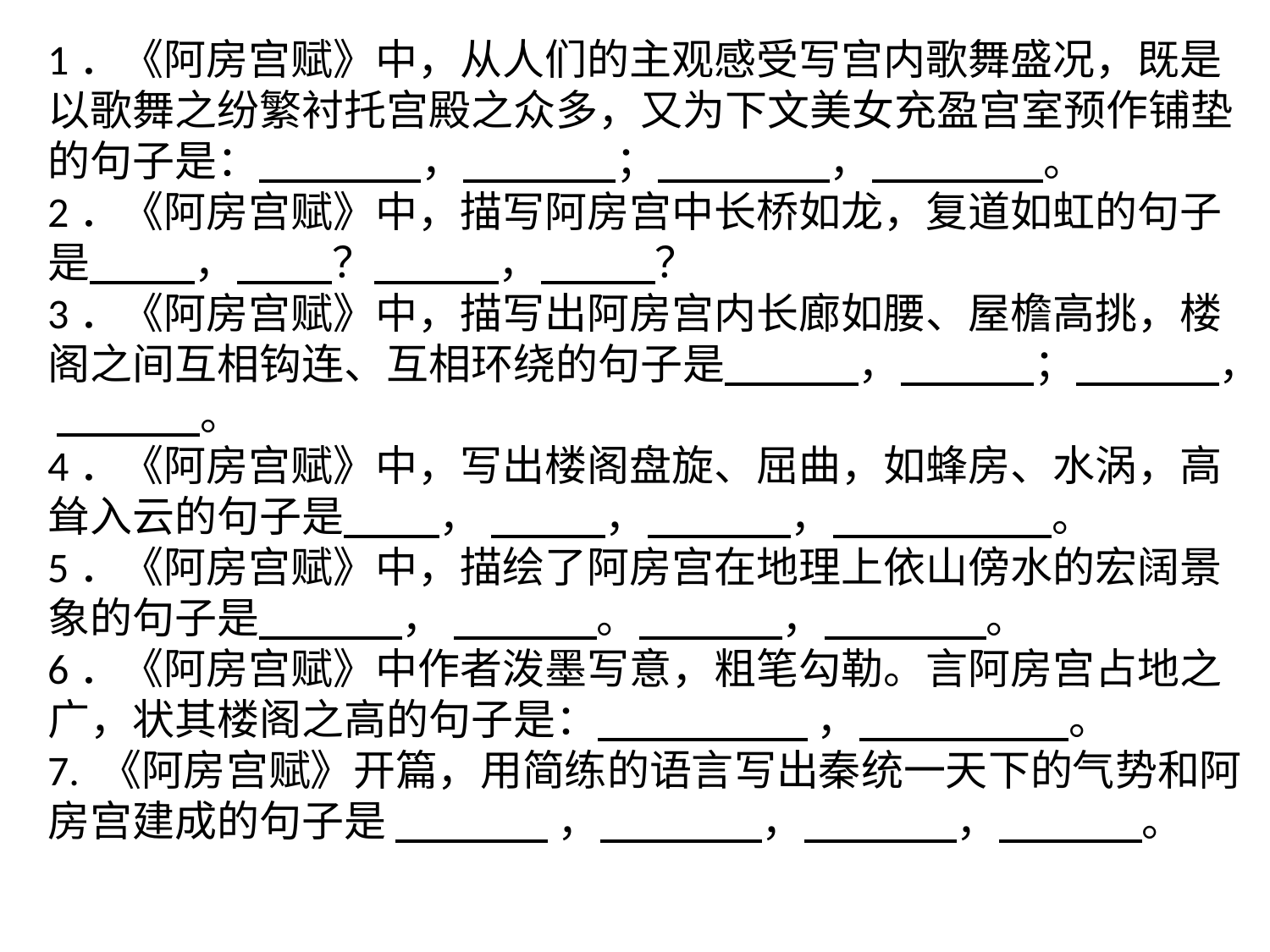

1．《阿房宫赋》中，从人们的主观感受写宫内歌舞盛况，既是以歌舞之纷繁衬托宫殿之众多，又为下文美女充盈宫室预作铺垫的句子是：                 ，                ；                  ，                  。
2．《阿房宫赋》中，描写阿房宫中长桥如龙，复道如虹的句子是           ，          ？             ，            ？
3．《阿房宫赋》中，描写出阿房宫内长廊如腰、屋檐高挑，楼阁之间互相钩连、互相环绕的句子是              ，              ；               ，                。
4．《阿房宫赋》中，写出楼阁盘旋、屈曲，如蜂房、水涡，高耸入云的句子是          ，             ，               ，                       。
5．《阿房宫赋》中，描绘了阿房宫在地理上依山傍水的宏阔景象的句子是               ，                。               ，                 。
6．《阿房宫赋》中作者泼墨写意，粗笔勾勒。言阿房宫占地之广，状其楼阁之高的句子是：                       ，                      。
7. 《阿房宫赋》开篇，用简练的语言写出秦统一天下的气势和阿房宫建成的句子是                  ，                 ，                ，               。